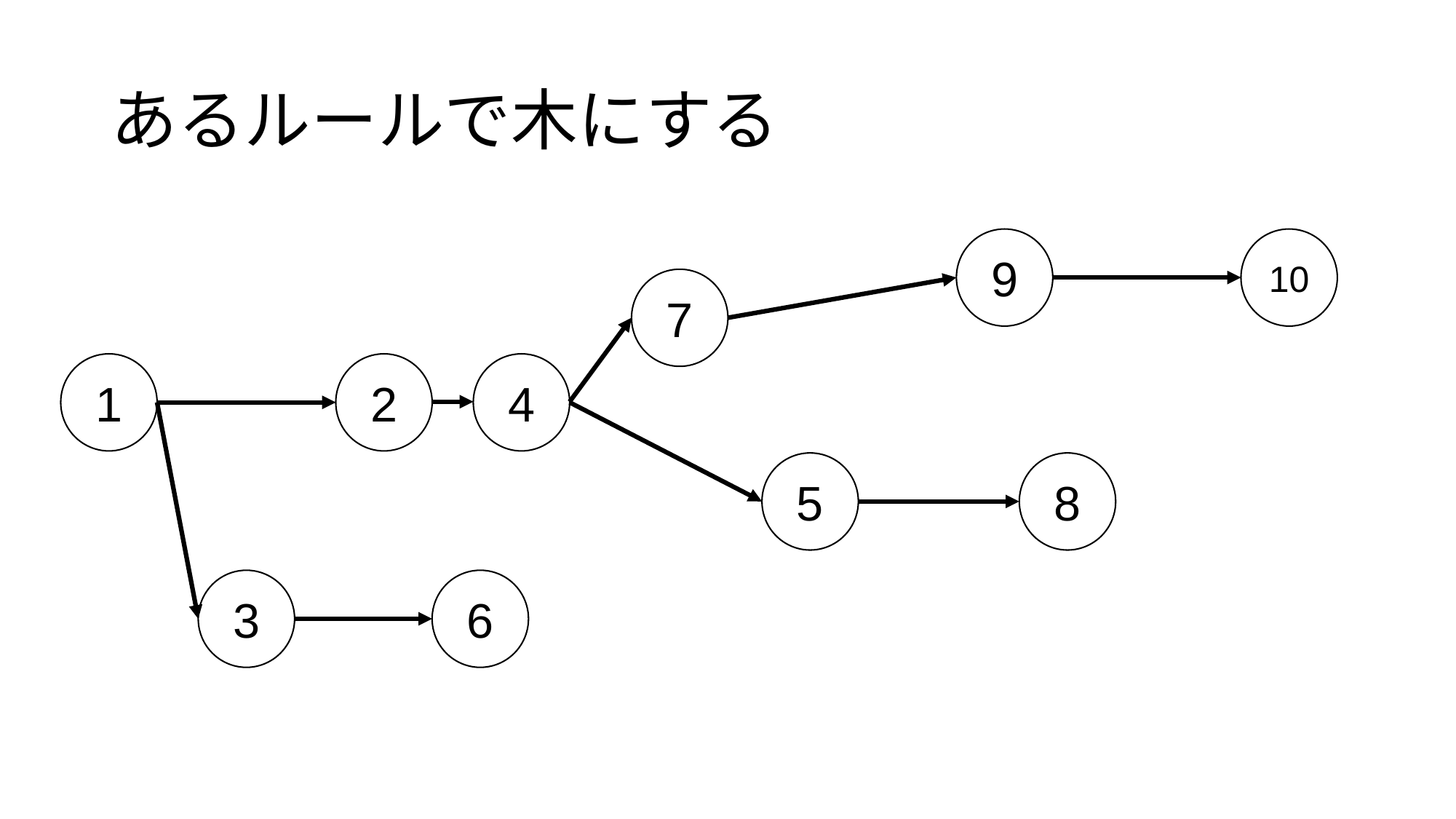

# あるルールで木にする
9
10
7
1
2
4
5
8
3
6